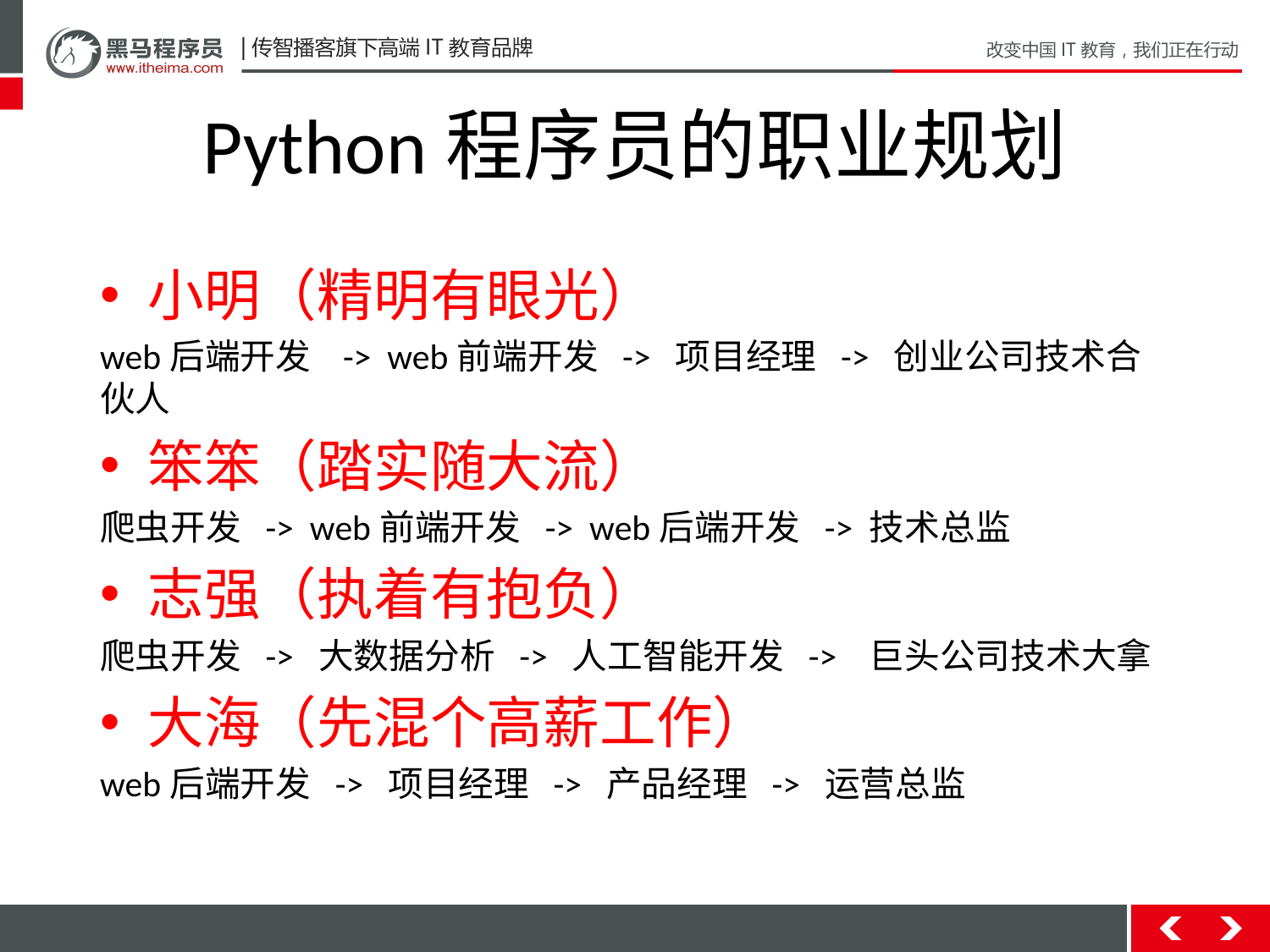

# Python程序员的职业规划
小明（精明有眼光）
web后端开发   ->  web前端开发  ->  项目经理  ->  创业公司技术合伙人
笨笨（踏实随大流）
爬虫开发  ->  web前端开发  ->  web后端开发  -> 技术总监
志强（执着有抱负）
爬虫开发  ->  大数据分析  ->  人工智能开发  ->   巨头公司技术大拿
大海（先混个高薪工作）
web后端开发  ->  项目经理  ->  产品经理  ->  运营总监